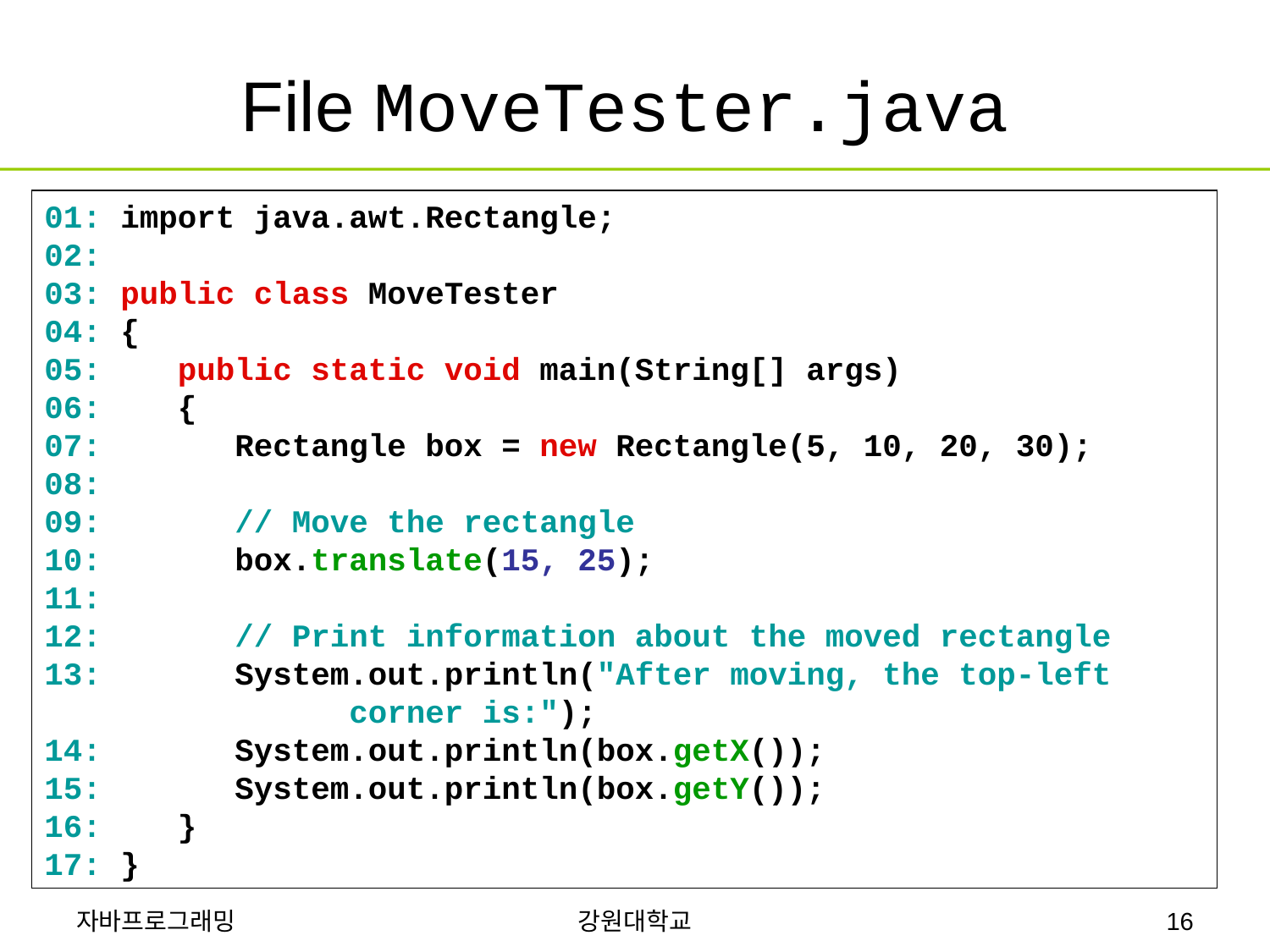

# File MoveTester.java

01: import java.awt.Rectangle;
02:
03: public class MoveTester
04: {
05:    public static void main(String[] args)
06:    {
07:       Rectangle box = new Rectangle(5, 10, 20, 30);
08:
09:       // Move the rectangle
10:       box.translate(15, 25);
11:
12:       // Print information about the moved rectangle
13:       System.out.println("After moving, the top-left
                corner is:");
14:       System.out.println(box.getX());
15:       System.out.println(box.getY());
16:    }
17: }
자바프로그래밍
강원대학교
16